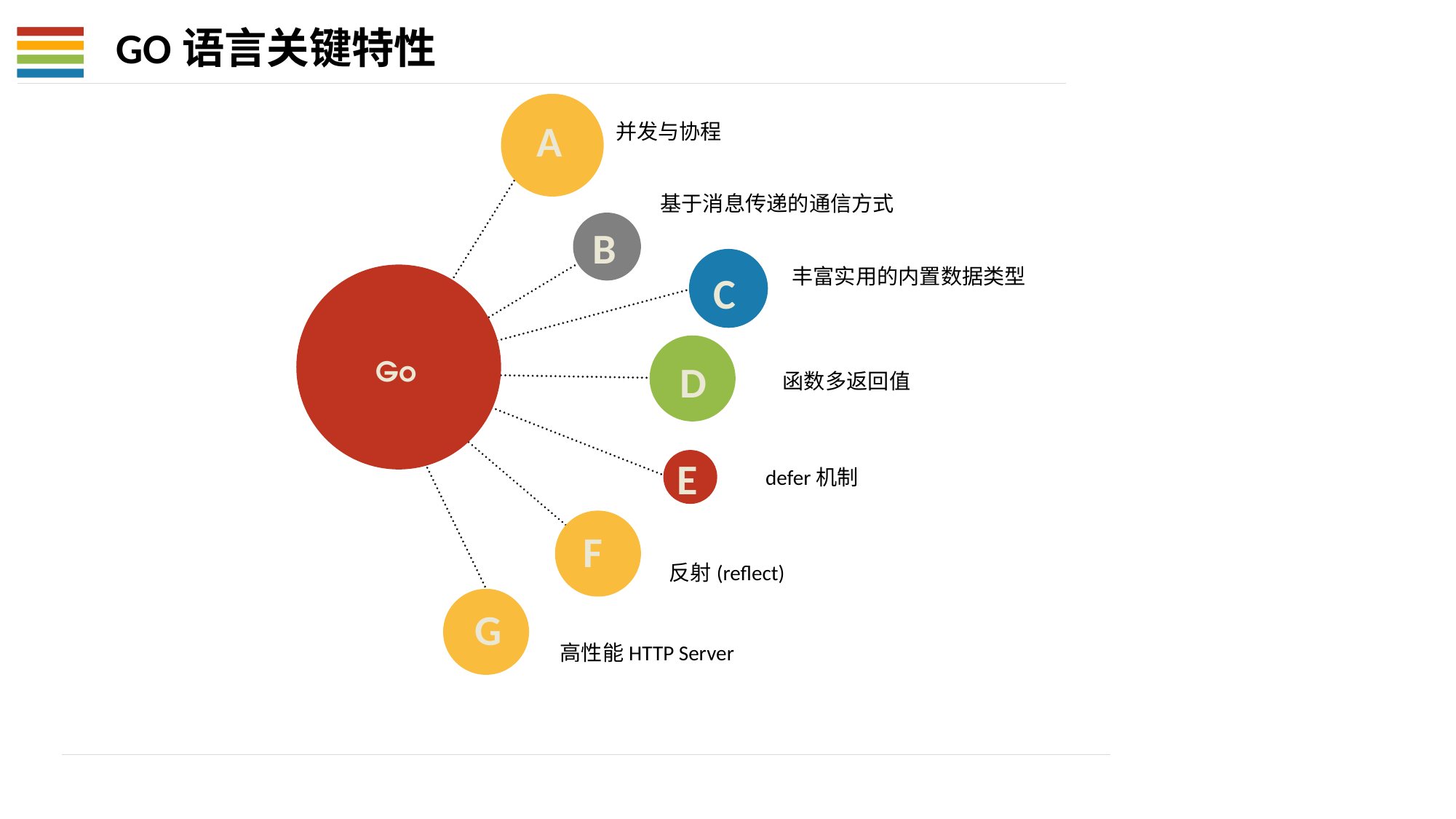

GO语言关键特性

A
并发与协程
基于消息传递的通信方式

B

丰富实用的内置数据类型
C

Go
D
函数多返回值
E

defer机制

F
反射(reflect)

G
高性能HTTP Server